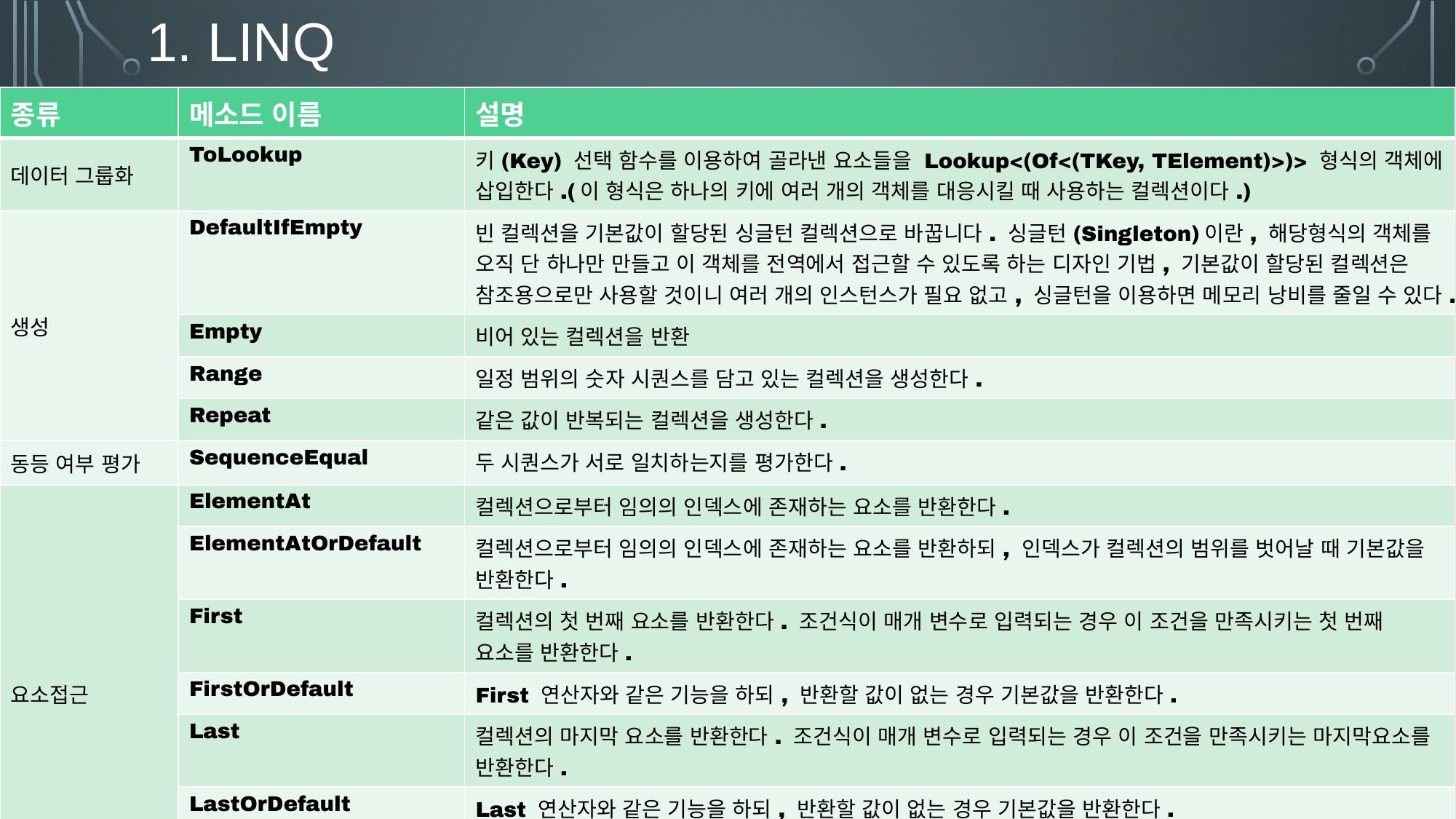

# 1. linq
| 종류 | 메소드 이름 | 설명 |
| --- | --- | --- |
| 데이터 그룹화 | ToLookup | 키(Key) 선택 함수를 이용하여 골라낸 요소들을 Lookup<(Of<(TKey, TElement)>)> 형식의 객체에 삽입한다.(이 형식은 하나의 키에 여러 개의 객체를 대응시킬 때 사용하는 컬렉션이다.) |
| 생성 | DefaultIfEmpty | 빈 컬렉션을 기본값이 할당된 싱글턴 컬렉션으로 바꿉니다. 싱글턴(Singleton)이란, 해당형식의 객체를 오직 단 하나만 만들고 이 객체를 전역에서 접근할 수 있도록 하는 디자인 기법, 기본값이 할당된 컬렉션은 참조용으로만 사용할 것이니 여러 개의 인스턴스가 필요 없고, 싱글턴을 이용하면 메모리 낭비를 줄일 수 있다. |
|  | Empty | 비어 있는 컬렉션을 반환 |
|  | Range | 일정 범위의 숫자 시퀀스를 담고 있는 컬렉션을 생성한다. |
|  | Repeat | 같은 값이 반복되는 컬렉션을 생성한다. |
| 동등 여부 평가 | SequenceEqual | 두 시퀀스가 서로 일치하는지를 평가한다. |
| 요소접근 | ElementAt | 컬렉션으로부터 임의의 인덱스에 존재하는 요소를 반환한다. |
|  | ElementAtOrDefault | 컬렉션으로부터 임의의 인덱스에 존재하는 요소를 반환하되, 인덱스가 컬렉션의 범위를 벗어날 때 기본값을 반환한다. |
|  | First | 컬렉션의 첫 번째 요소를 반환한다. 조건식이 매개 변수로 입력되는 경우 이 조건을 만족시키는 첫 번째 요소를 반환한다. |
|  | FirstOrDefault | First 연산자와 같은 기능을 하되, 반환할 값이 없는 경우 기본값을 반환한다. |
|  | Last | 컬렉션의 마지막 요소를 반환한다. 조건식이 매개 변수로 입력되는 경우 이 조건을 만족시키는 마지막요소를 반환한다. |
|  | LastOrDefault | Last 연산자와 같은 기능을 하되, 반환할 값이 없는 경우 기본값을 반환한다. |
|  | Single | 컬렉션의 유일한 요소를 반환한다. 조건식이 매개 변수로 입력되는 경우 이 조건을 만족시키는 유일한 요소를 반환한다. |